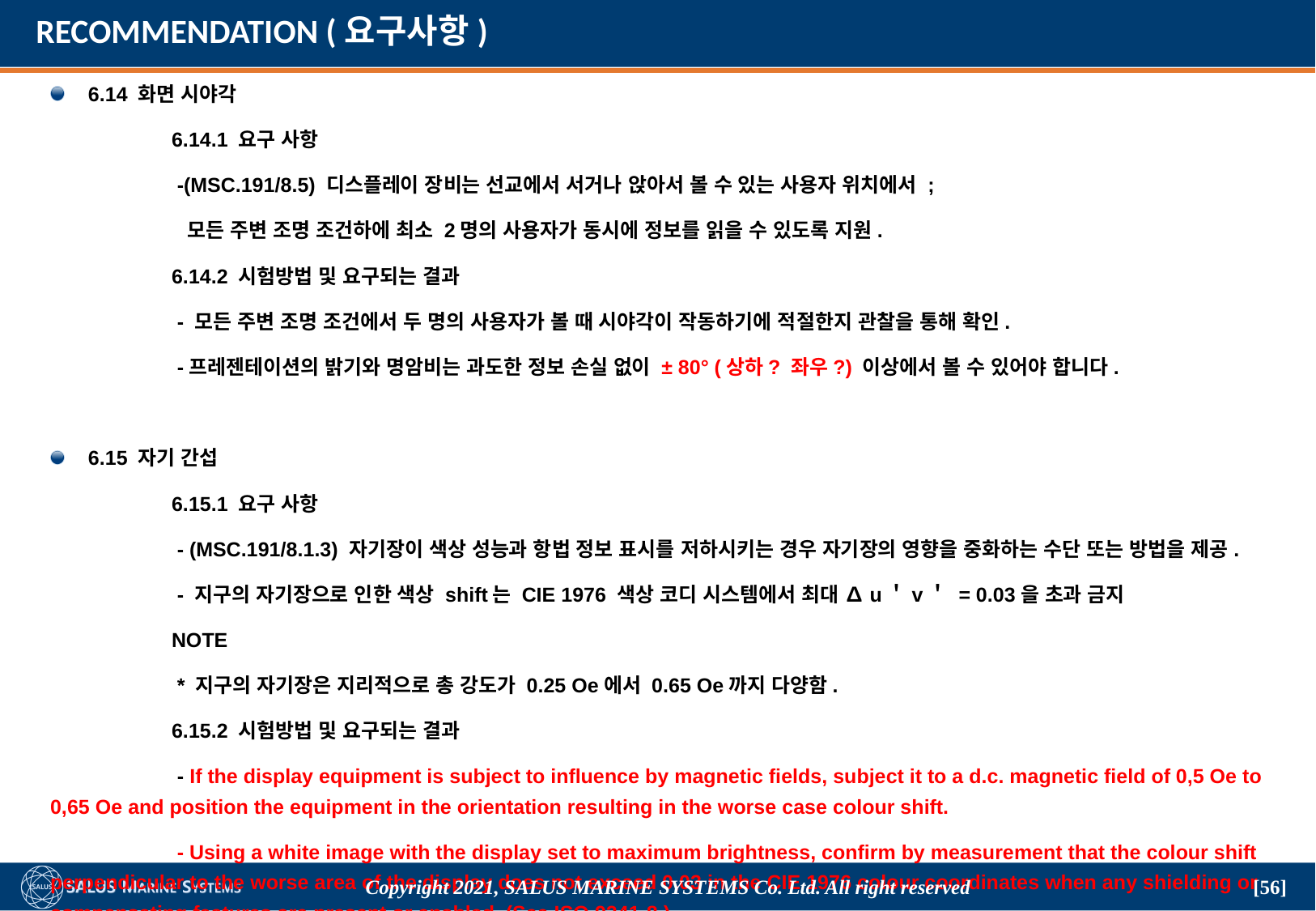

# RECOMMENDATION (요구사항)
6.14 화면 시야각
	6.14.1 요구 사항
	 -(MSC.191/8.5) 디스플레이 장비는 선교에서 서거나 앉아서 볼 수 있는 사용자 위치에서 ;
	  모든 주변 조명 조건하에 최소 2명의 사용자가 동시에 정보를 읽을 수 있도록 지원.
	6.14.2 시험방법 및 요구되는 결과
	 - 모든 주변 조명 조건에서 두 명의 사용자가 볼 때 시야각이 작동하기에 적절한지 관찰을 통해 확인.
	 -프레젠테이션의 밝기와 명암비는 과도한 정보 손실 없이 ± 80° (상하? 좌우?) 이상에서 볼 수 있어야 합니다.

6.15 자기 간섭
	6.15.1 요구 사항
	 - (MSC.191/8.1.3) 자기장이 색상 성능과 항법 정보 표시를 저하시키는 경우 자기장의 영향을 중화하는 수단 또는 방법을 제공.
	 - 지구의 자기장으로 인한 색상 shift는 CIE 1976 색상 코디 시스템에서 최대 ∆u＇v＇ = 0.03을 초과 금지
	NOTE
	 * 지구의 자기장은 지리적으로 총 강도가 0.25 Oe에서 0.65 Oe까지 다양함.
	6.15.2 시험방법 및 요구되는 결과
	 - If the display equipment is subject to influence by magnetic fields, subject it to a d.c. magnetic field of 0,5 Oe to 0,65 Oe and position the equipment in the orientation resulting in the worse case colour shift.
	 - Using a white image with the display set to maximum brightness, confirm by measurement that the colour shift perpendicular to the worse area of the display does not exceed 0,03 in the CIE 1976 colour coordinates when any shielding or compensating features are present or enabled. (See ISO 9241-8.)
Copyright 2021, SALUS Marine Systems Co. Ltd. All right reserved
[56]